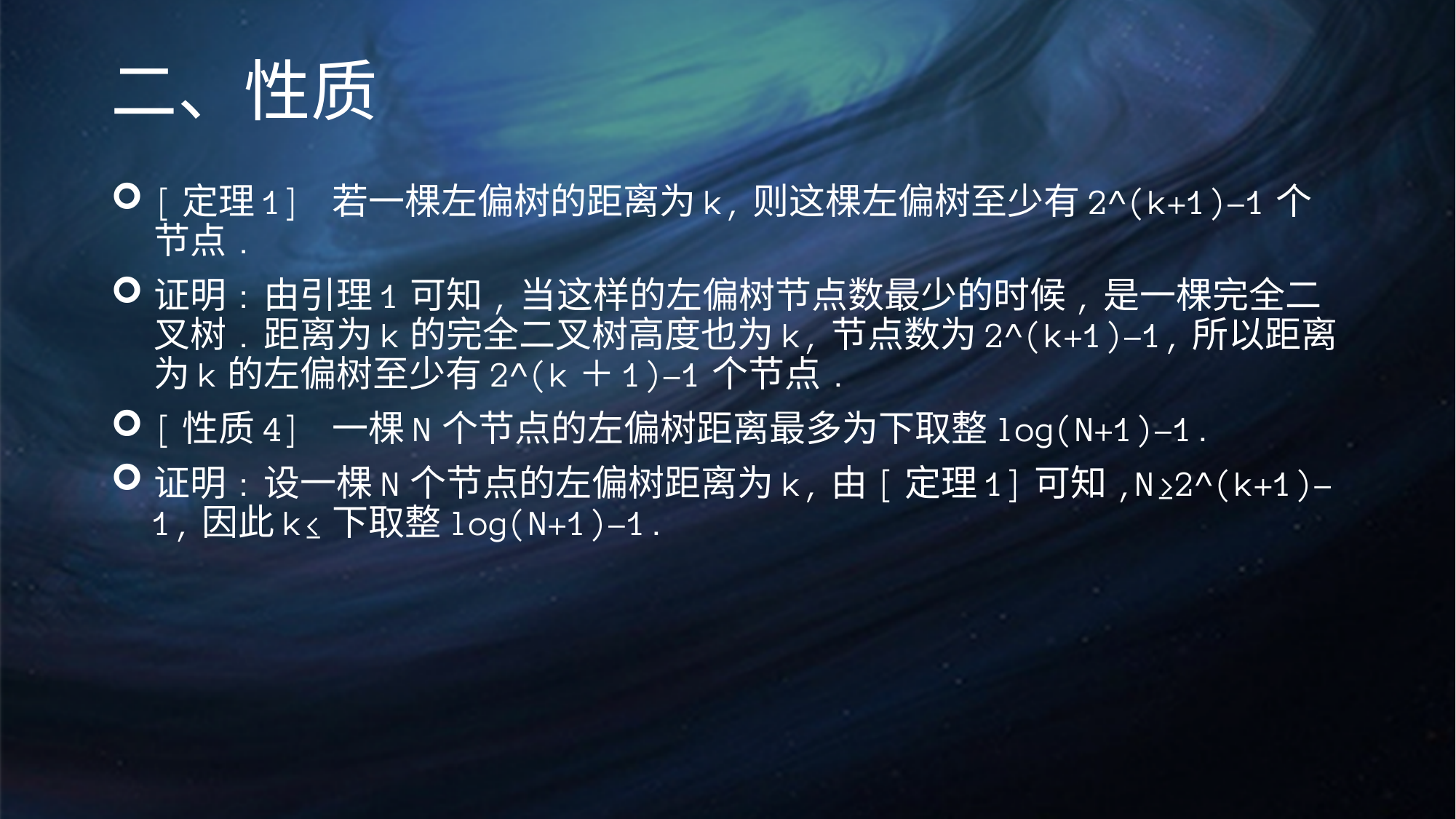

# 二、性质
[定理1] 若一棵左偏树的距离为k,则这棵左偏树至少有2^(k+1)-1个节点.
证明:由引理1可知,当这样的左偏树节点数最少的时候,是一棵完全二叉树.距离为k的完全二叉树高度也为k,节点数为2^(k+1)-1,所以距离为k的左偏树至少有2^(k＋1)-1个节点.
[性质4] 一棵N个节点的左偏树距离最多为下取整log(N+1)-1.
证明:设一棵N个节点的左偏树距离为k,由[定理1]可知,N≥2^(k+1)-1,因此k≤下取整log(N+1)-1.